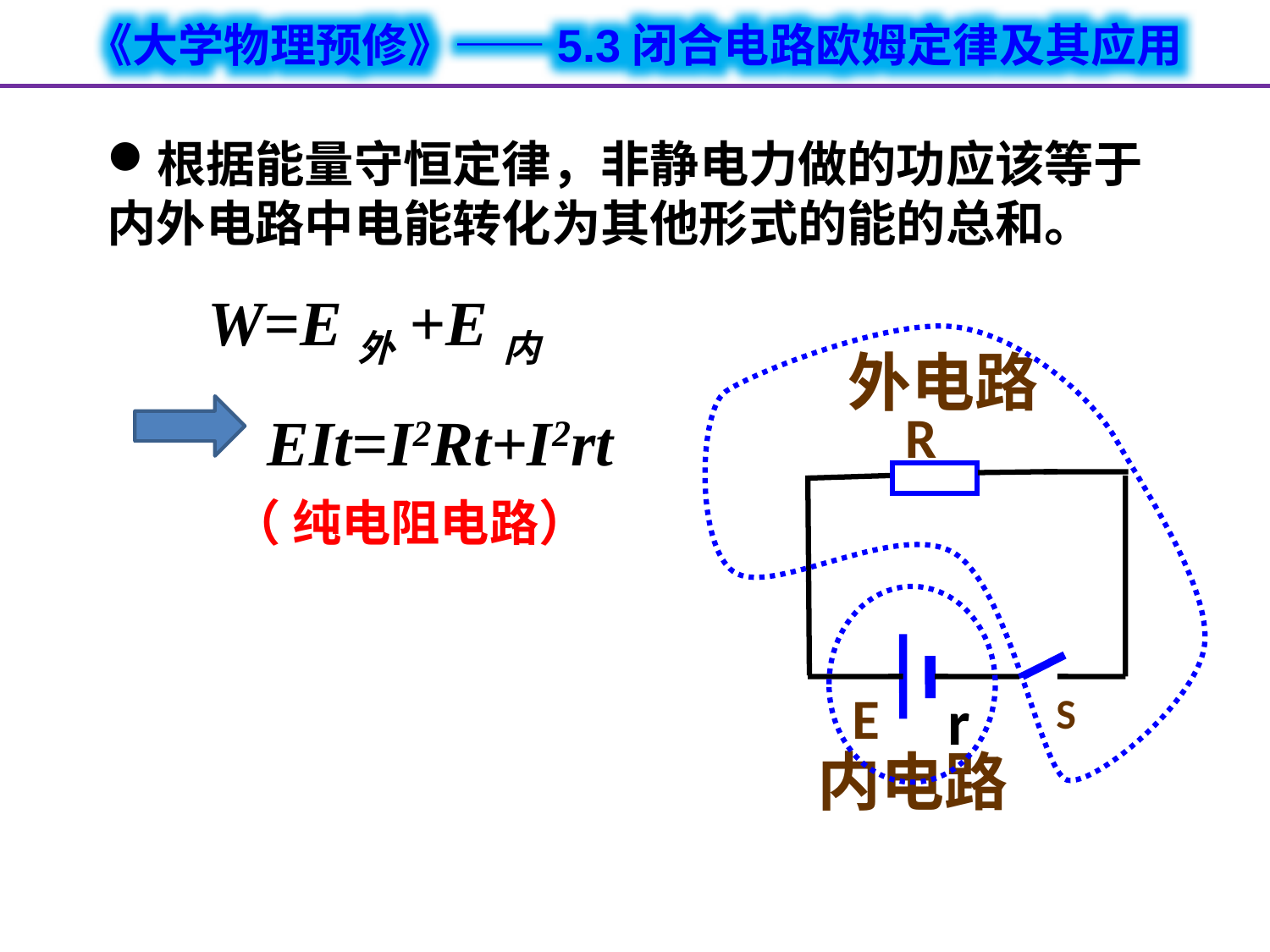

根据能量守恒定律，非静电力做的功应该等于内外电路中电能转化为其他形式的能的总和。
W=E外+E内

外电路
R

S

E
r

EIt=I2Rt+I2rt
  （ 纯电阻电路）

内电路